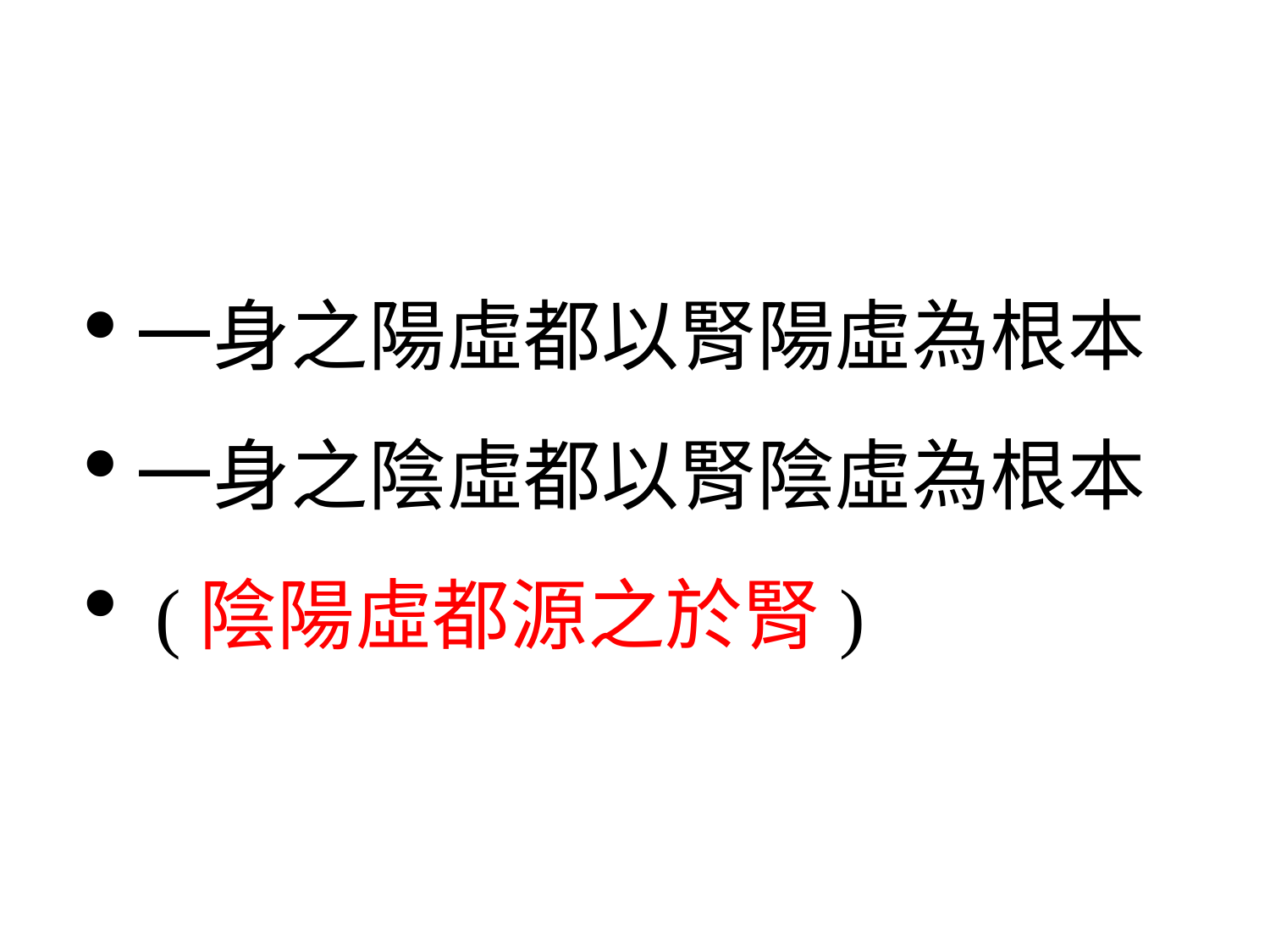

一身之陽虛都以腎陽虛為根本
一身之陰虛都以腎陰虛為根本
 (陰陽虛都源之於腎)